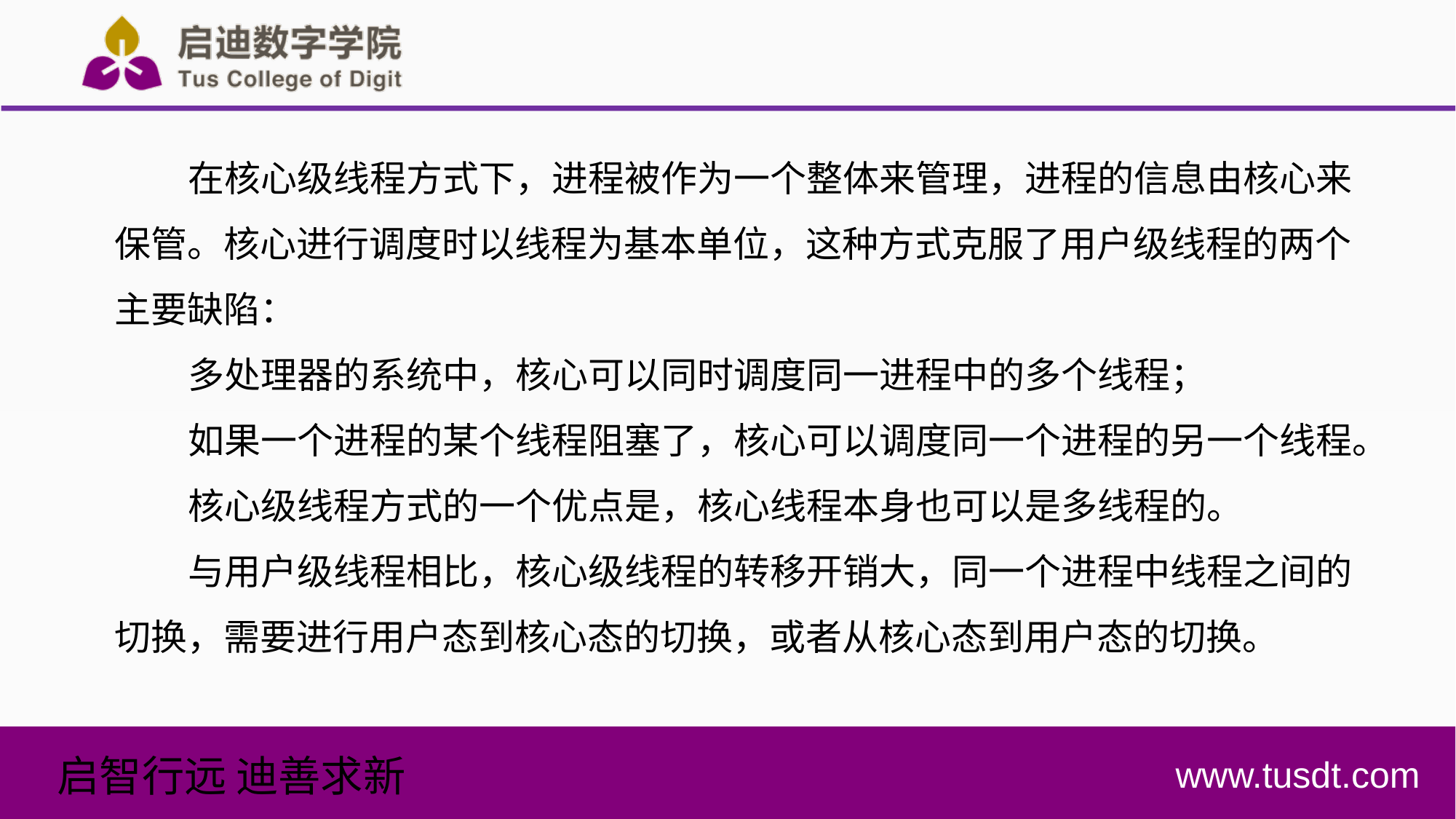

在核心级线程方式下，进程被作为一个整体来管理，进程的信息由核心来保管。核心进行调度时以线程为基本单位，这种方式克服了用户级线程的两个主要缺陷：
多处理器的系统中，核心可以同时调度同一进程中的多个线程；
如果一个进程的某个线程阻塞了，核心可以调度同一个进程的另一个线程。
核心级线程方式的一个优点是，核心线程本身也可以是多线程的。
与用户级线程相比，核心级线程的转移开销大，同一个进程中线程之间的切换，需要进行用户态到核心态的切换，或者从核心态到用户态的切换。